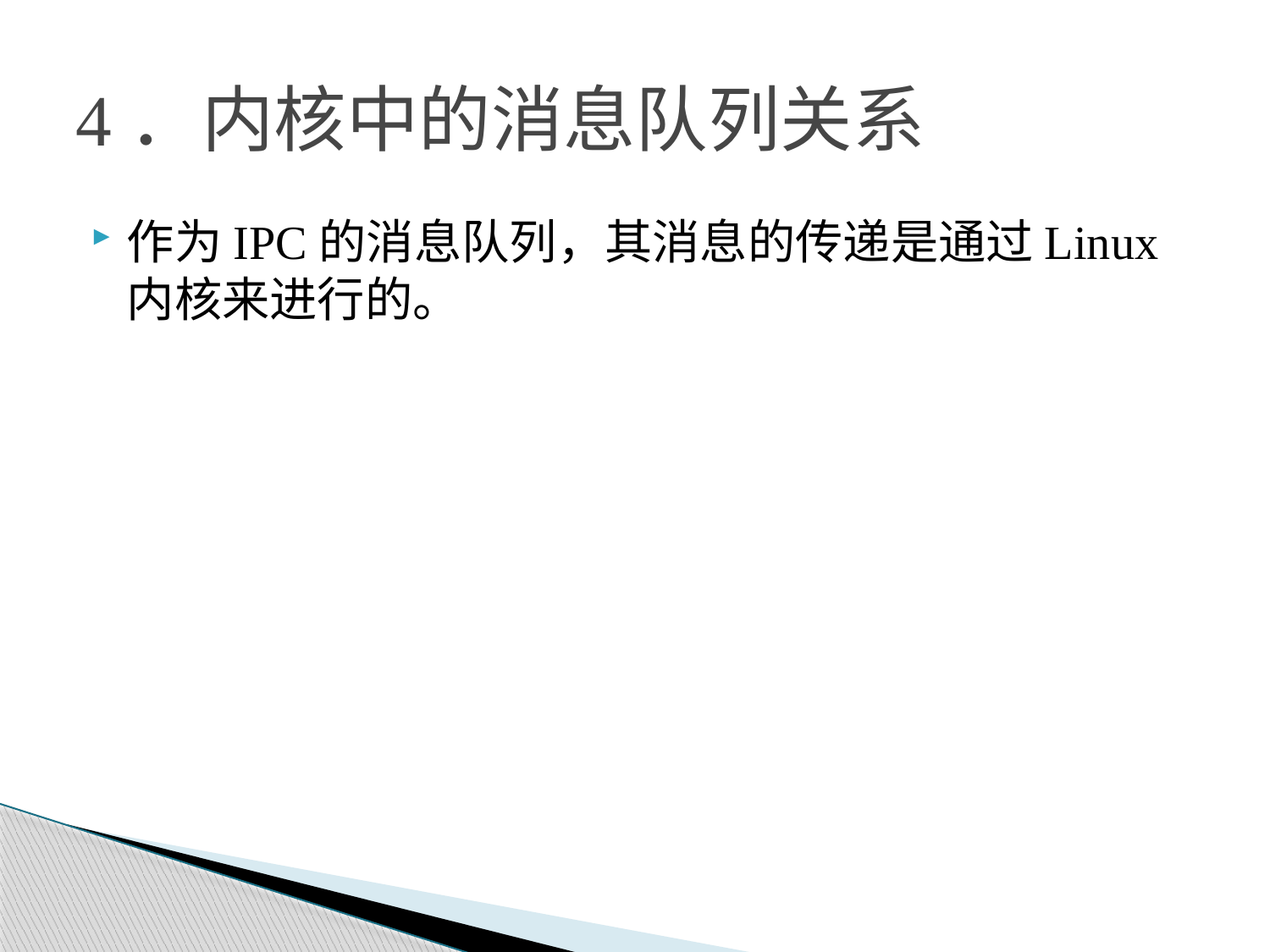

# 4．内核中的消息队列关系
作为IPC的消息队列，其消息的传递是通过Linux内核来进行的。